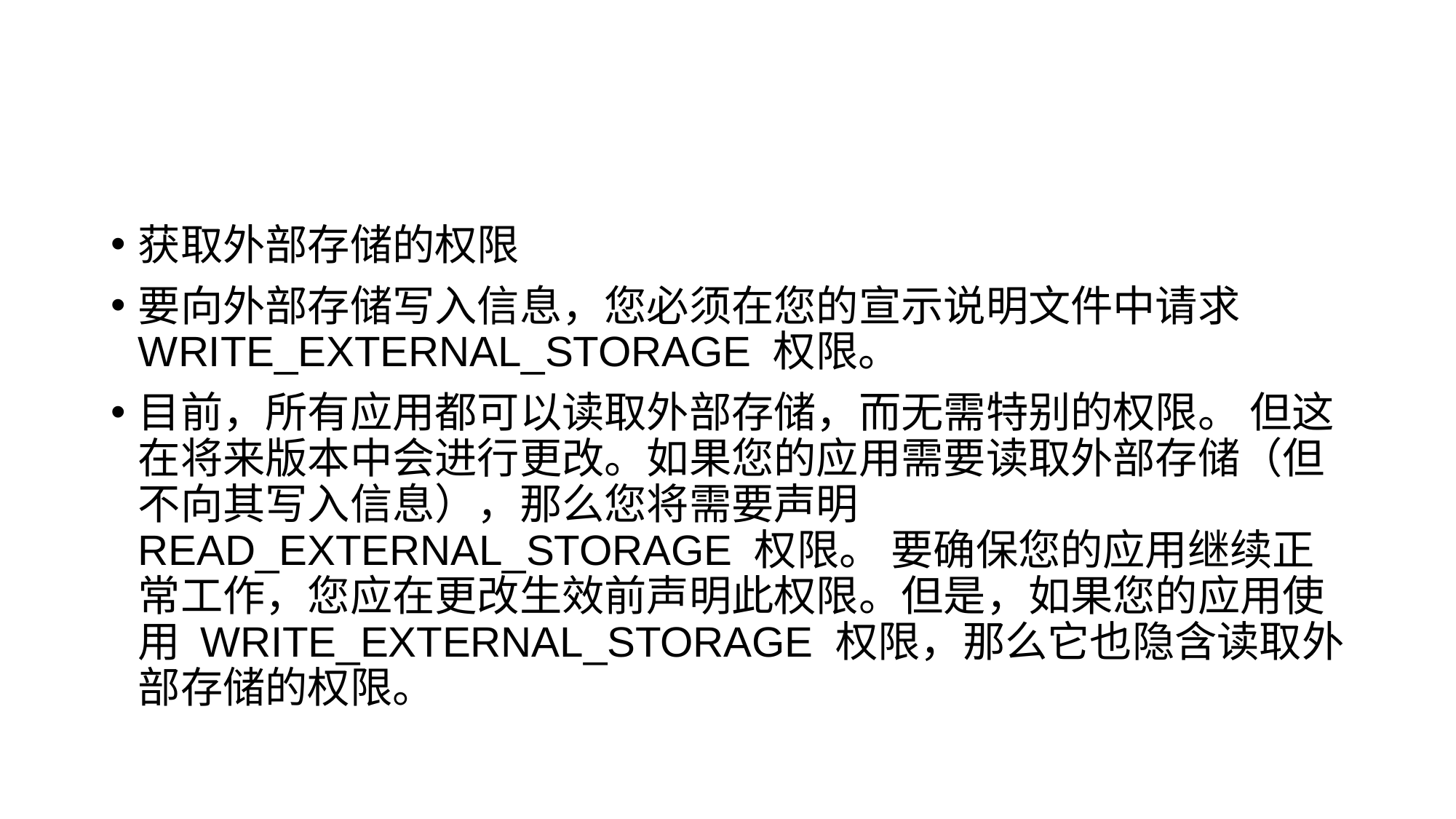

#
获取外部存储的权限
要向外部存储写入信息，您必须在您的宣示说明文件中请求 WRITE_EXTERNAL_STORAGE 权限。
目前，所有应用都可以读取外部存储，而无需特别的权限。 但这在将来版本中会进行更改。如果您的应用需要读取外部存储（但不向其写入信息），那么您将需要声明 READ_EXTERNAL_STORAGE 权限。 要确保您的应用继续正常工作，您应在更改生效前声明此权限。但是，如果您的应用使用 WRITE_EXTERNAL_STORAGE 权限，那么它也隐含读取外部存储的权限。